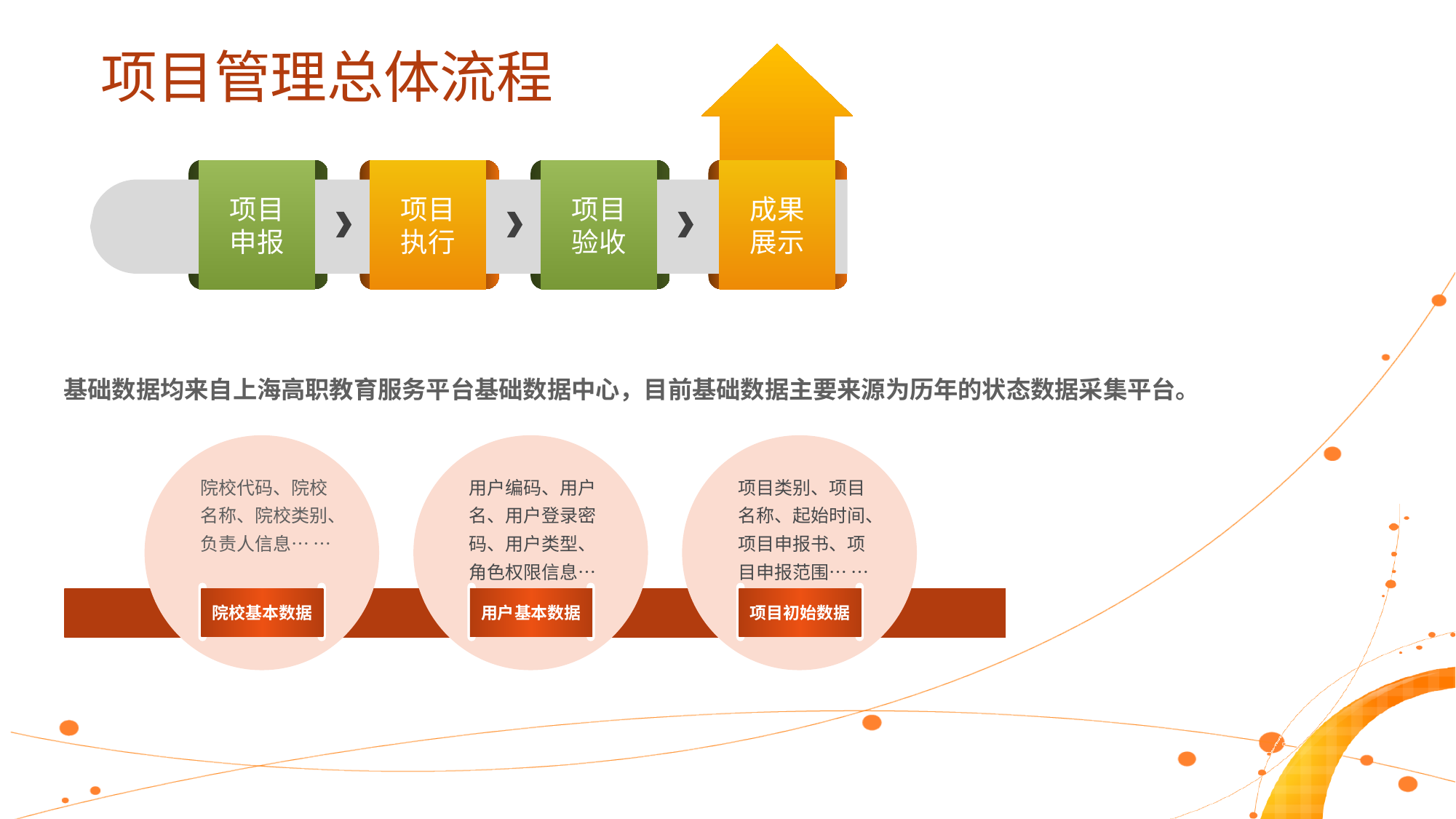

# 项目管理总体流程

项目
申报

项目
执行

项目
验收

成果
展示

基础数据均来自上海高职教育服务平台基础数据中心，目前基础数据主要来源为历年的状态数据采集平台。
院校代码、院校名称、院校类别、负责人信息… …
用户编码、用户名、用户登录密码、用户类型、角色权限信息… …
项目类别、项目名称、起始时间、项目申报书、项目申报范围… …

院校基本数据
用户基本数据
项目初始数据